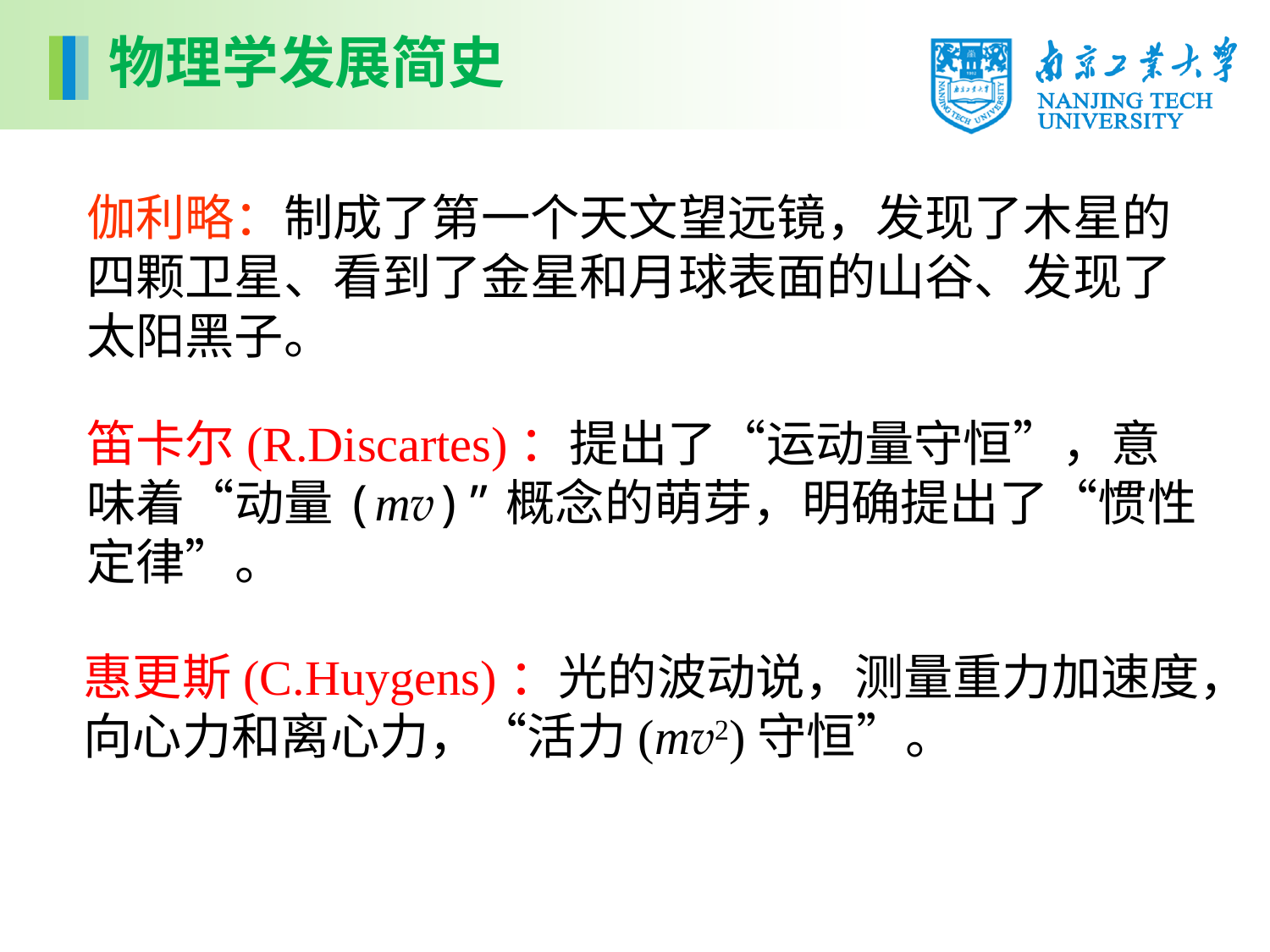

物理学发展简史
伽利略：制成了第一个天文望远镜，发现了木星的四颗卫星、看到了金星和月球表面的山谷、发现了太阳黑子。
笛卡尔(R.Discartes)：提出了“运动量守恒”，意味着“动量(mv)”概念的萌芽，明确提出了“惯性定律”。
惠更斯(C.Huygens)：光的波动说，测量重力加速度，向心力和离心力，“活力(mv2)守恒”。